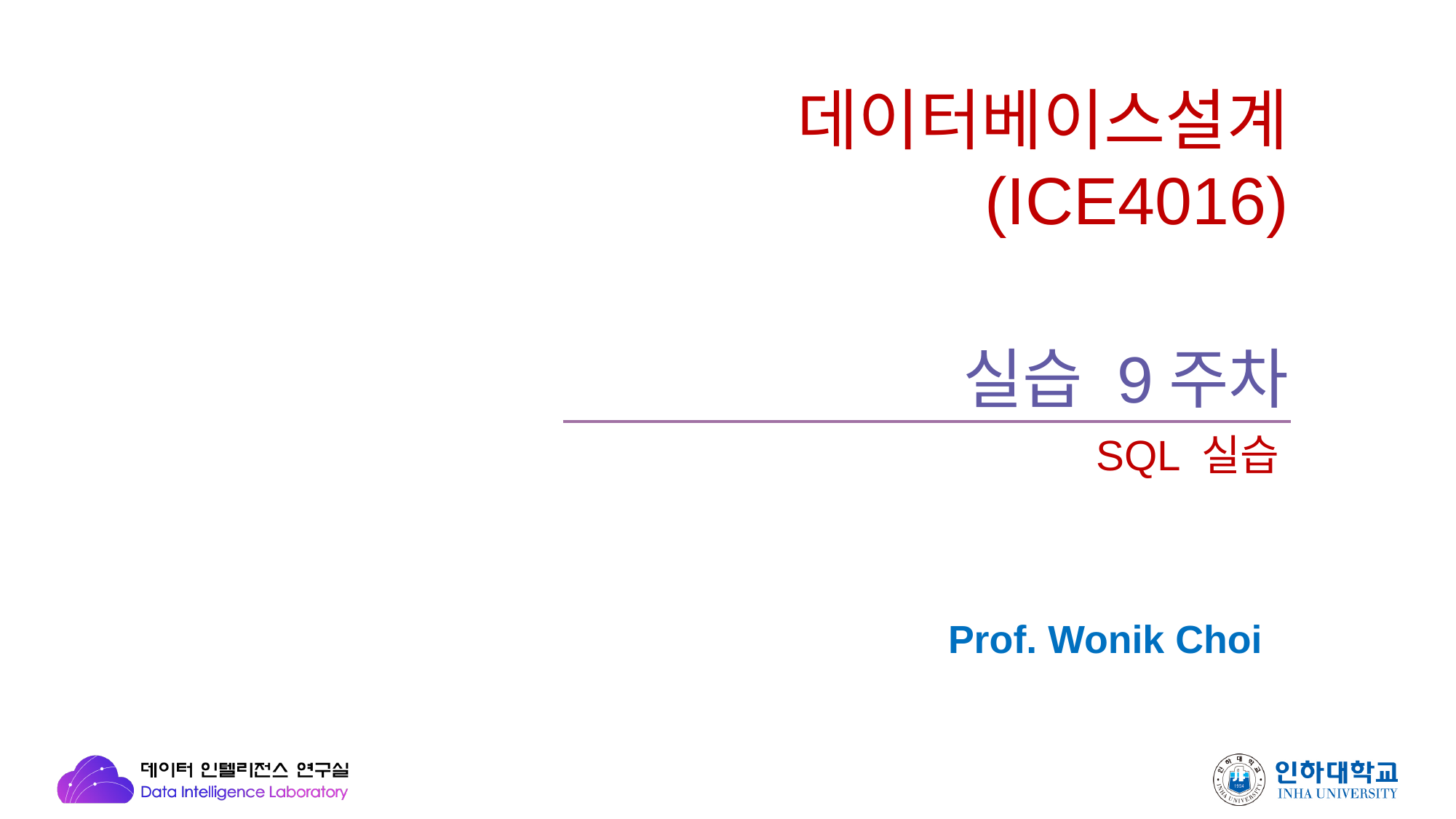

데이터베이스설계
(ICE4016)

# 실습 9주차
SQL 실습

Prof. Wonik Choi